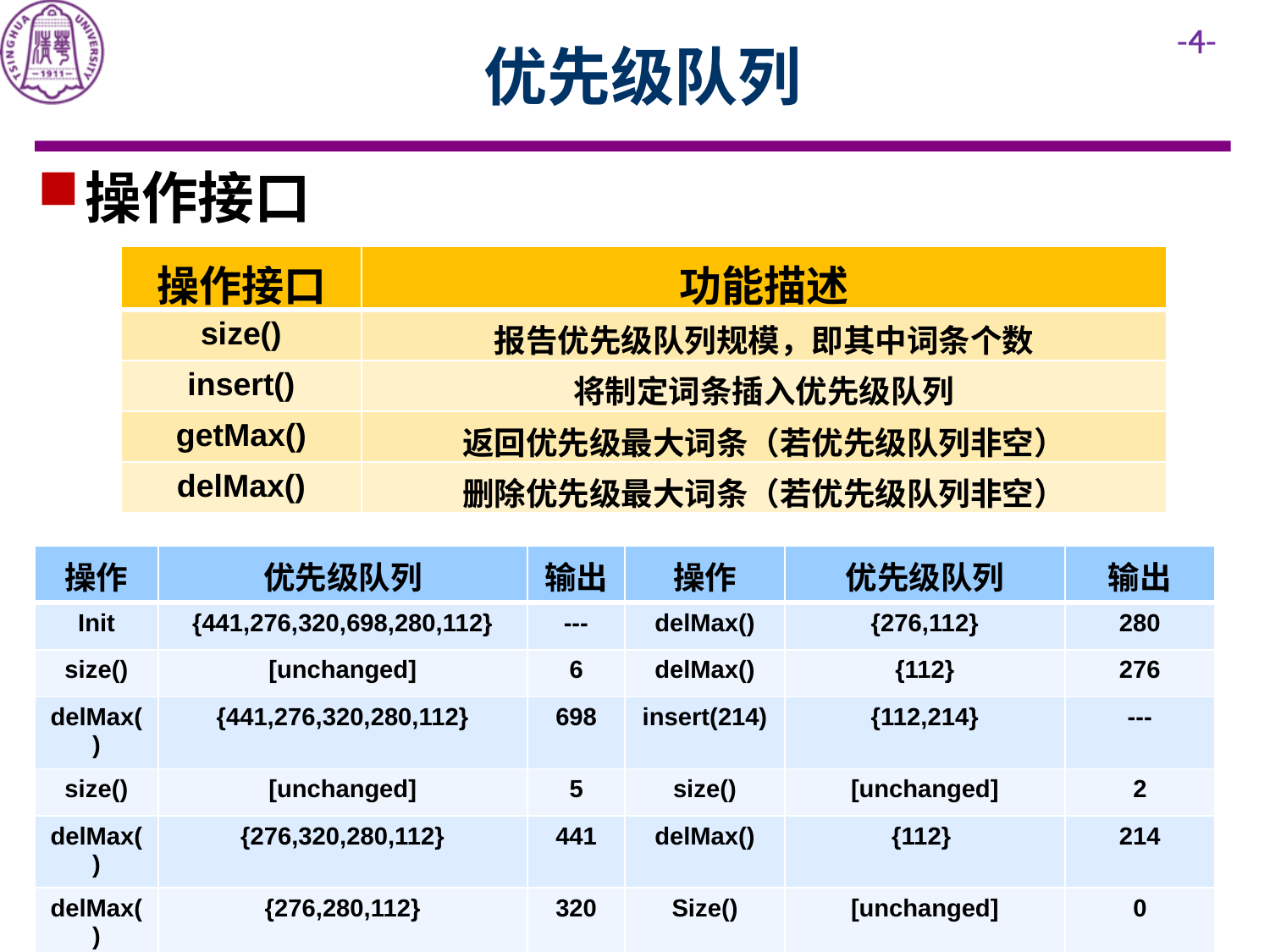

# 优先级队列
操作接口
| 操作接口 | 功能描述 |
| --- | --- |
| size() | 报告优先级队列规模，即其中词条个数 |
| insert() | 将制定词条插入优先级队列 |
| getMax() | 返回优先级最大词条（若优先级队列非空） |
| delMax() | 删除优先级最大词条（若优先级队列非空） |
| 操作 | 优先级队列 | 输出 | 操作 | 优先级队列 | 输出 |
| --- | --- | --- | --- | --- | --- |
| Init | {441,276,320,698,280,112} | --- | delMax() | {276,112} | 280 |
| size() | [unchanged] | 6 | delMax() | {112} | 276 |
| delMax() | {441,276,320,280,112} | 698 | insert(214) | {112,214} | --- |
| size() | [unchanged] | 5 | size() | [unchanged] | 2 |
| delMax() | {276,320,280,112} | 441 | delMax() | {112} | 214 |
| delMax() | {276,280,112} | 320 | Size() | [unchanged] | 0 |